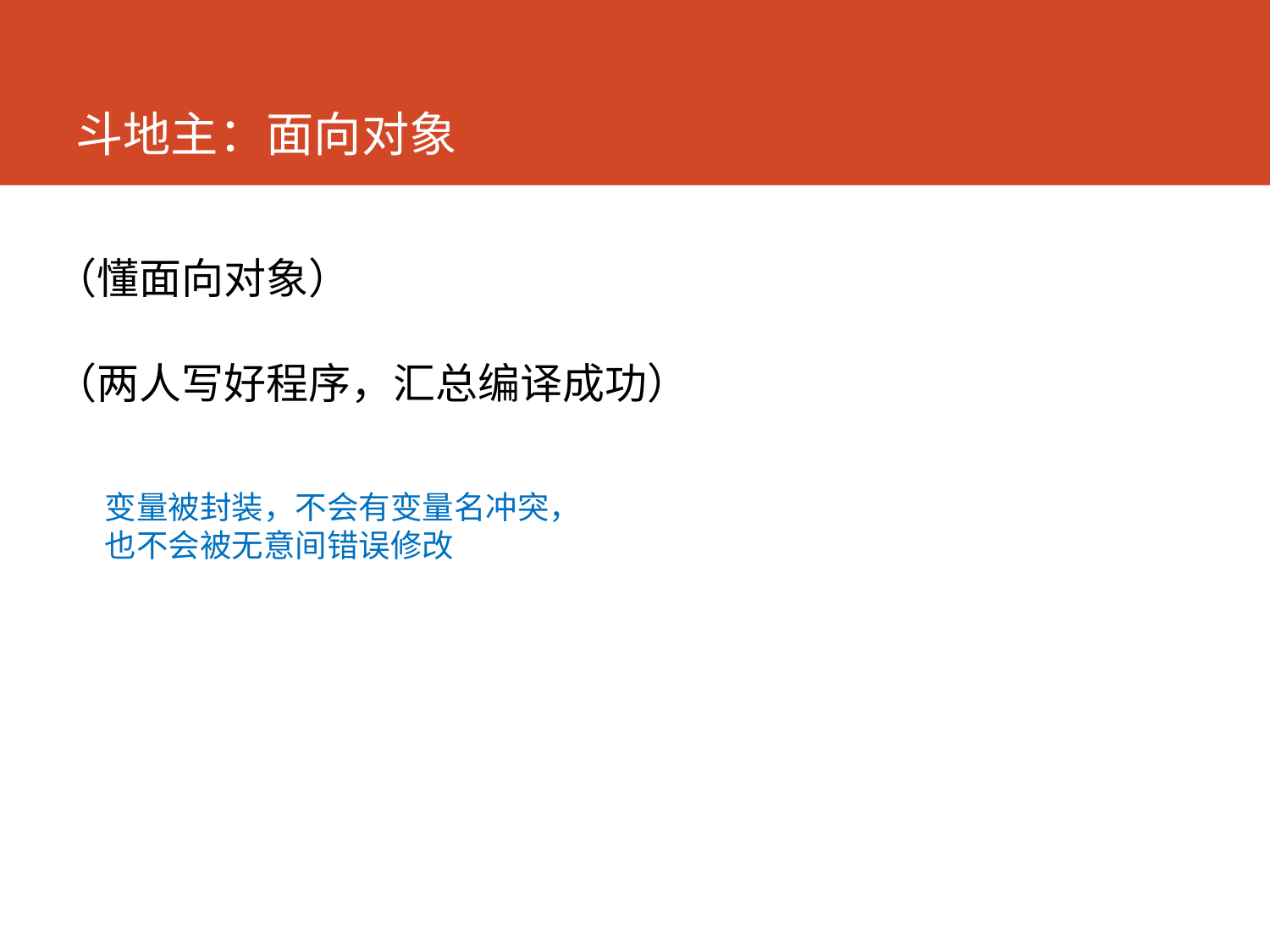

# 斗地主：面向对象
（懂面向对象）
（两人写好程序，汇总编译成功）

变量被封装，不会有变量名冲突，
也不会被无意间错误修改